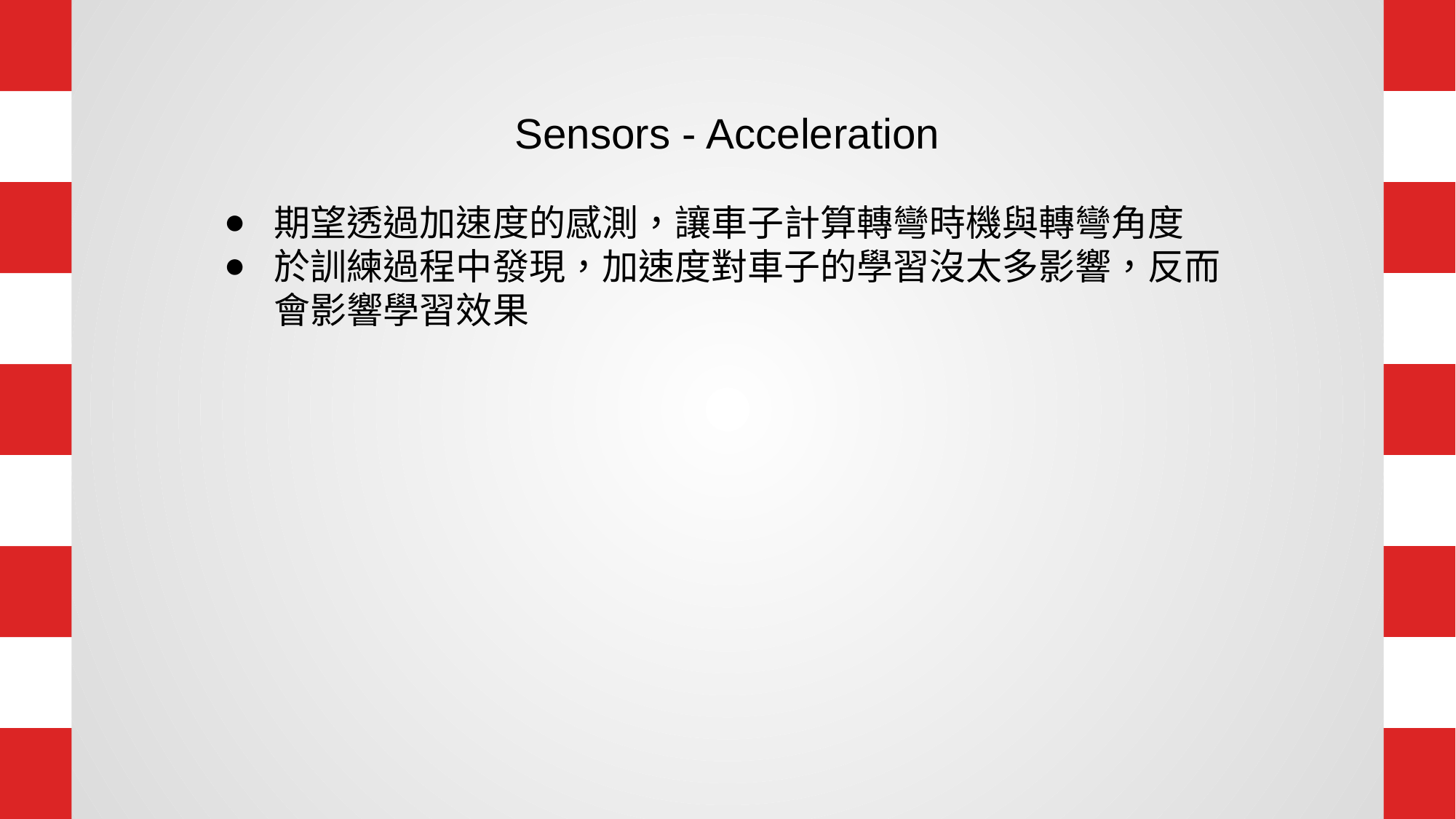

# Sensors - Acceleration
期望透過加速度的感測，讓車子計算轉彎時機與轉彎角度
於訓練過程中發現，加速度對車子的學習沒太多影響，反而會影響學習效果